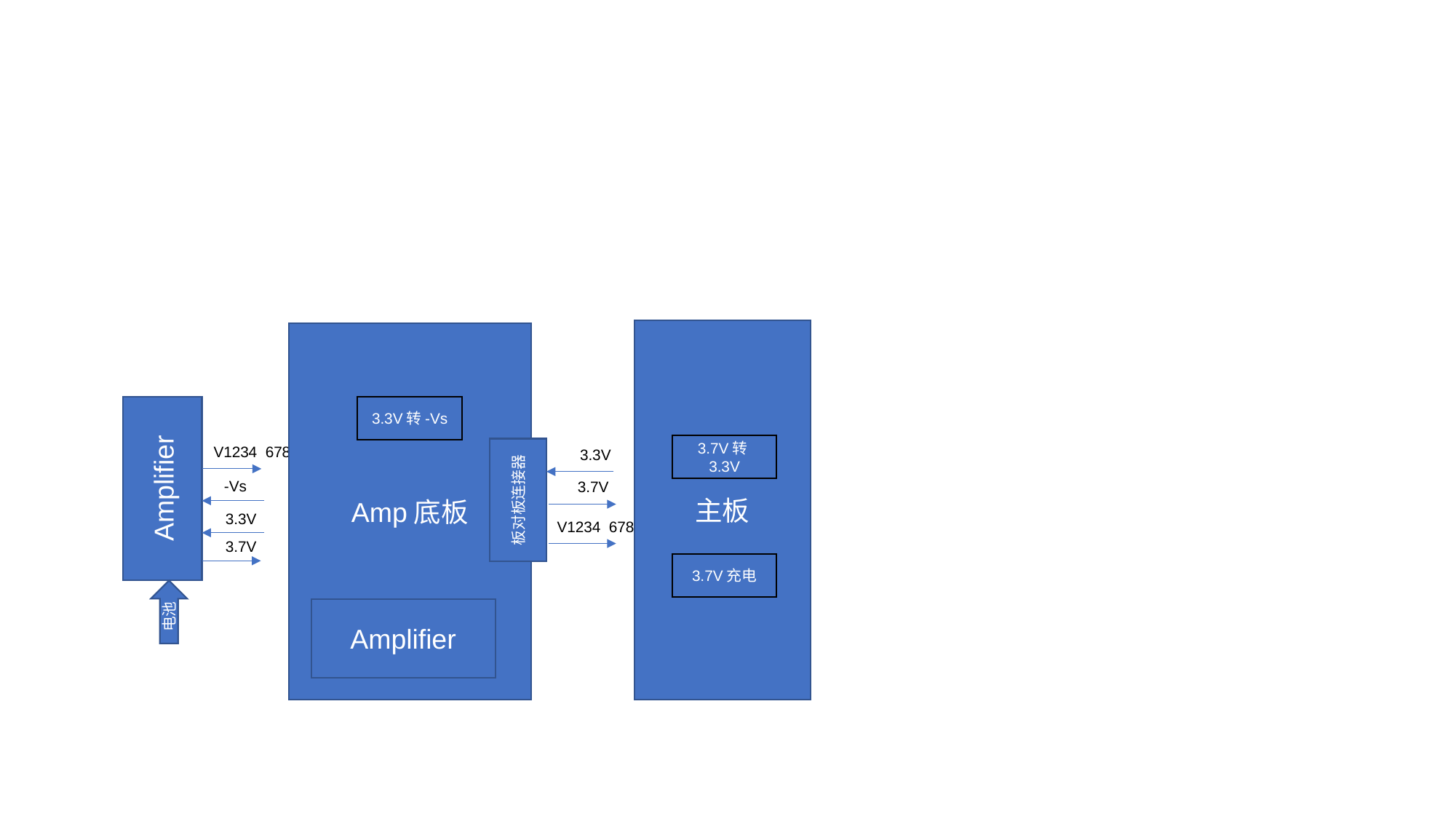

主板
3.7V转3.3V
3.7V充电
Amp底板
3.3V转-Vs
3.3V
3.7V
板对板连接器
V1234  678
Amplifier
Amplifier
电池
V1234  678
-Vs
3.3V
3.7V